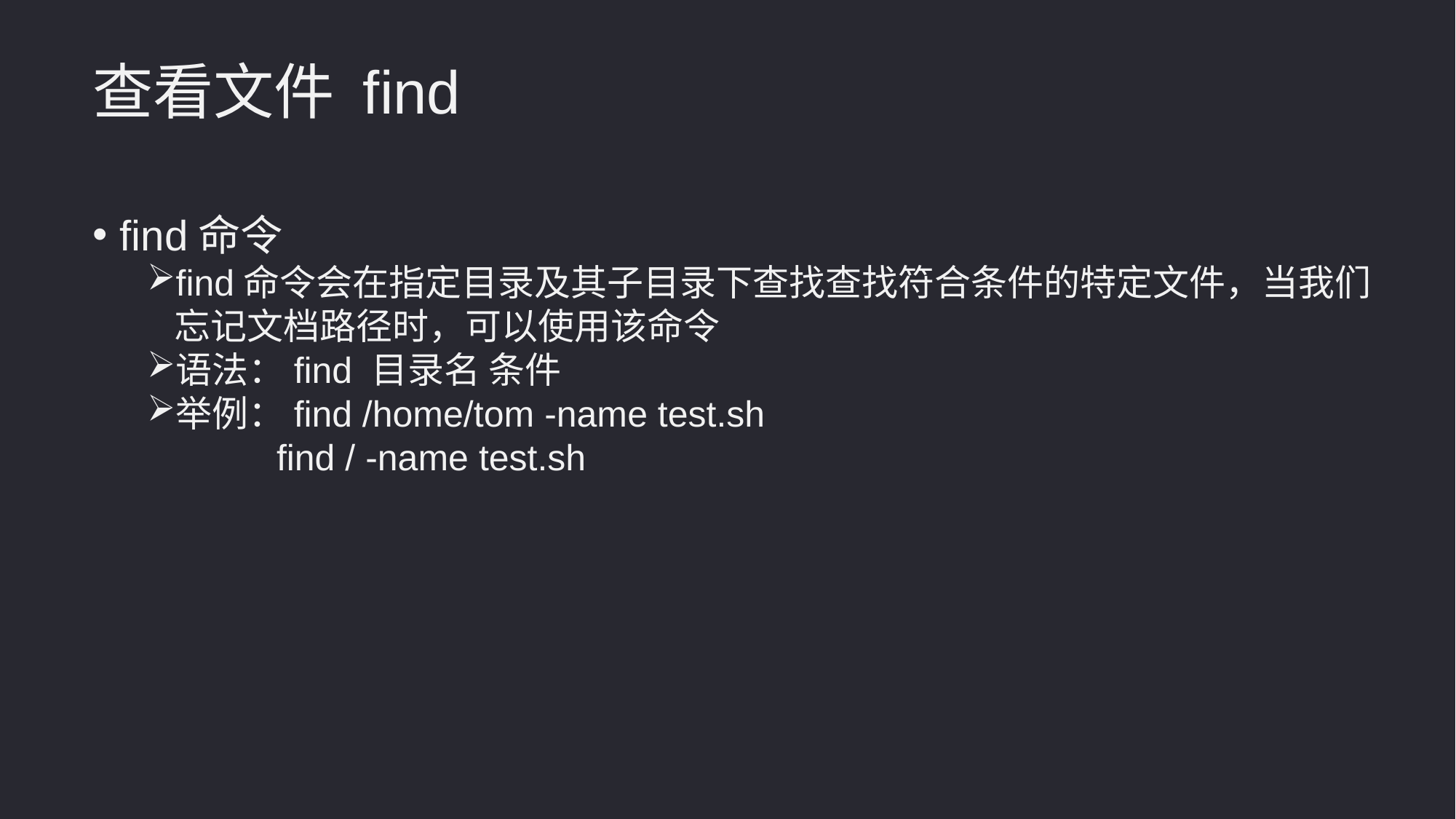

查看文件 find
find命令
find命令会在指定目录及其子目录下查找查找符合条件的特定文件，当我们忘记文档路径时，可以使用该命令
语法：find 目录名 条件
举例：find /home/tom -name test.sh
  find / -name test.sh